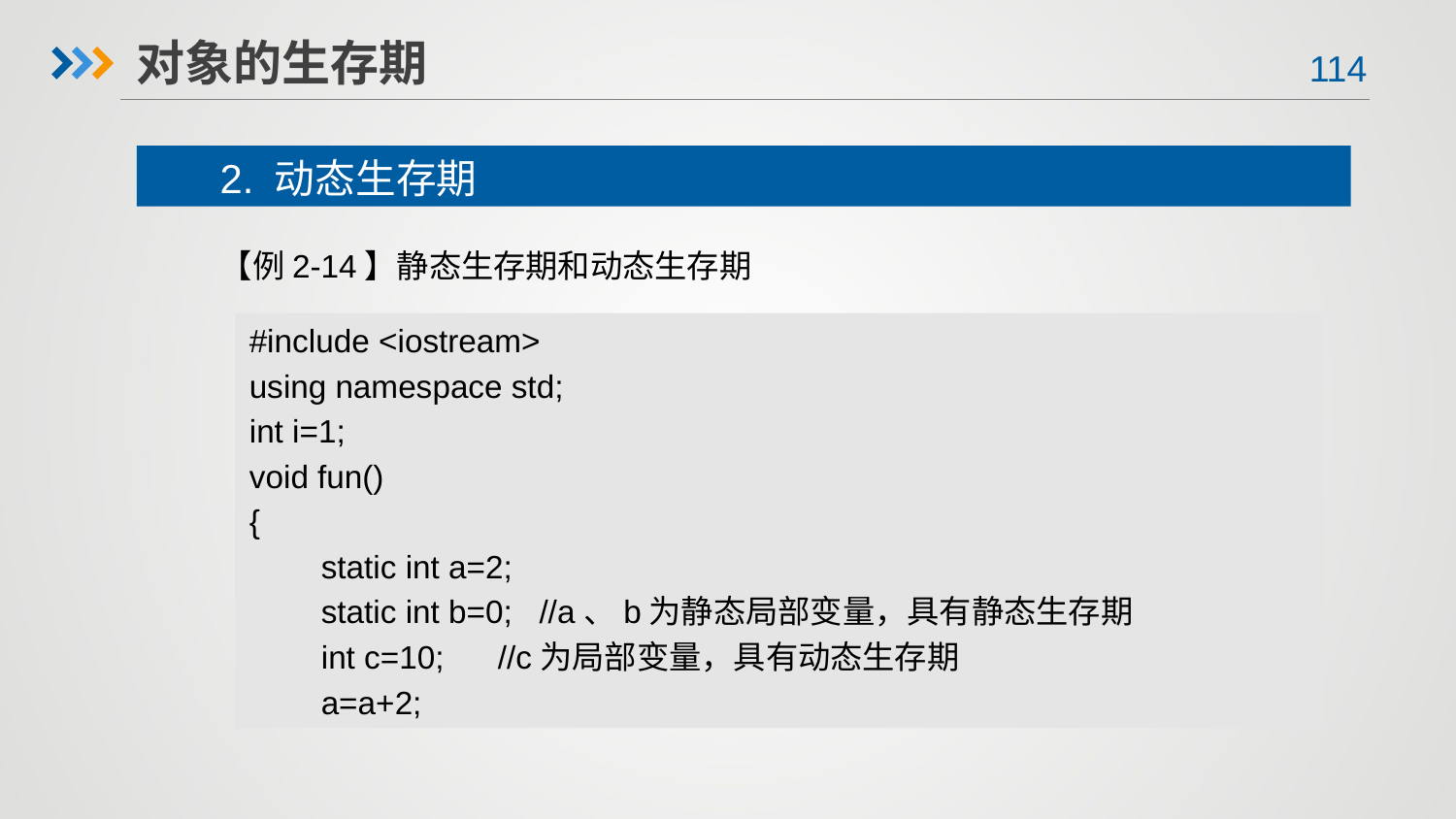

对象的生存期

2. 动态生存期
【例2-14】静态生存期和动态生存期
#include <iostream>
using namespace std;
int i=1;
void fun()
{
        static int a=2;
        static int b=0;   //a、b为静态局部变量，具有静态生存期
        int c=10;      //c为局部变量，具有动态生存期
        a=a+2;